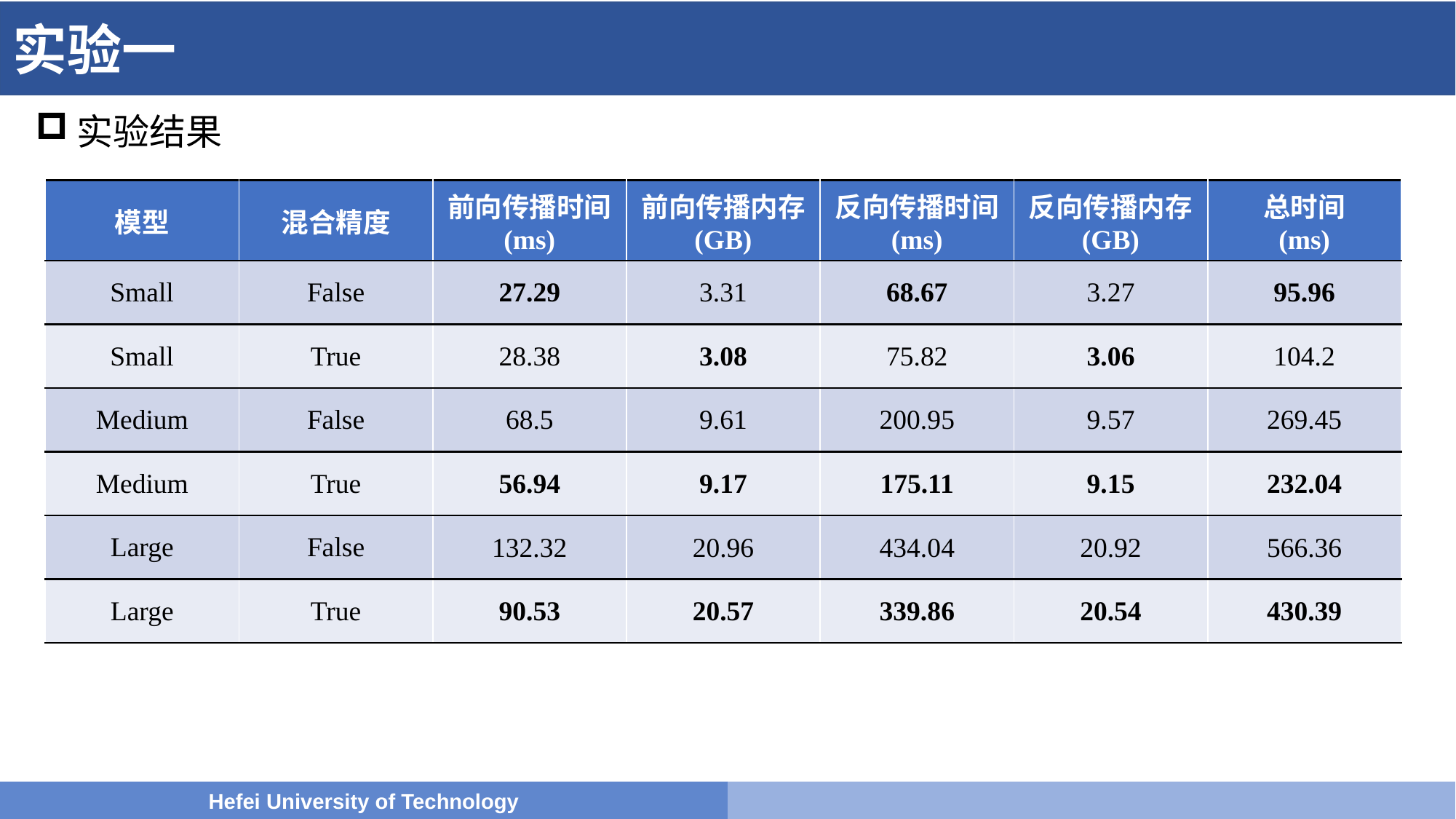

# 实验一
实验结果

| 模型 | 混合精度 | 前向传播时间 (ms) | 前向传播内存 (GB) | 反向传播时间 (ms) | 反向传播内存 (GB) | 总时间 (ms) |
| --- | --- | --- | --- | --- | --- | --- |
| Small | False | 27.29 | 3.31 | 68.67 | 3.27 | 95.96 |
| Small | True | 28.38 | 3.08 | 75.82 | 3.06 | 104.2 |
| Medium | False | 68.5 | 9.61 | 200.95 | 9.57 | 269.45 |
| Medium | True | 56.94 | 9.17 | 175.11 | 9.15 | 232.04 |
| Large | False | 132.32 | 20.96 | 434.04 | 20.92 | 566.36 |
| Large | True | 90.53 | 20.57 | 339.86 | 20.54 | 430.39 |
4